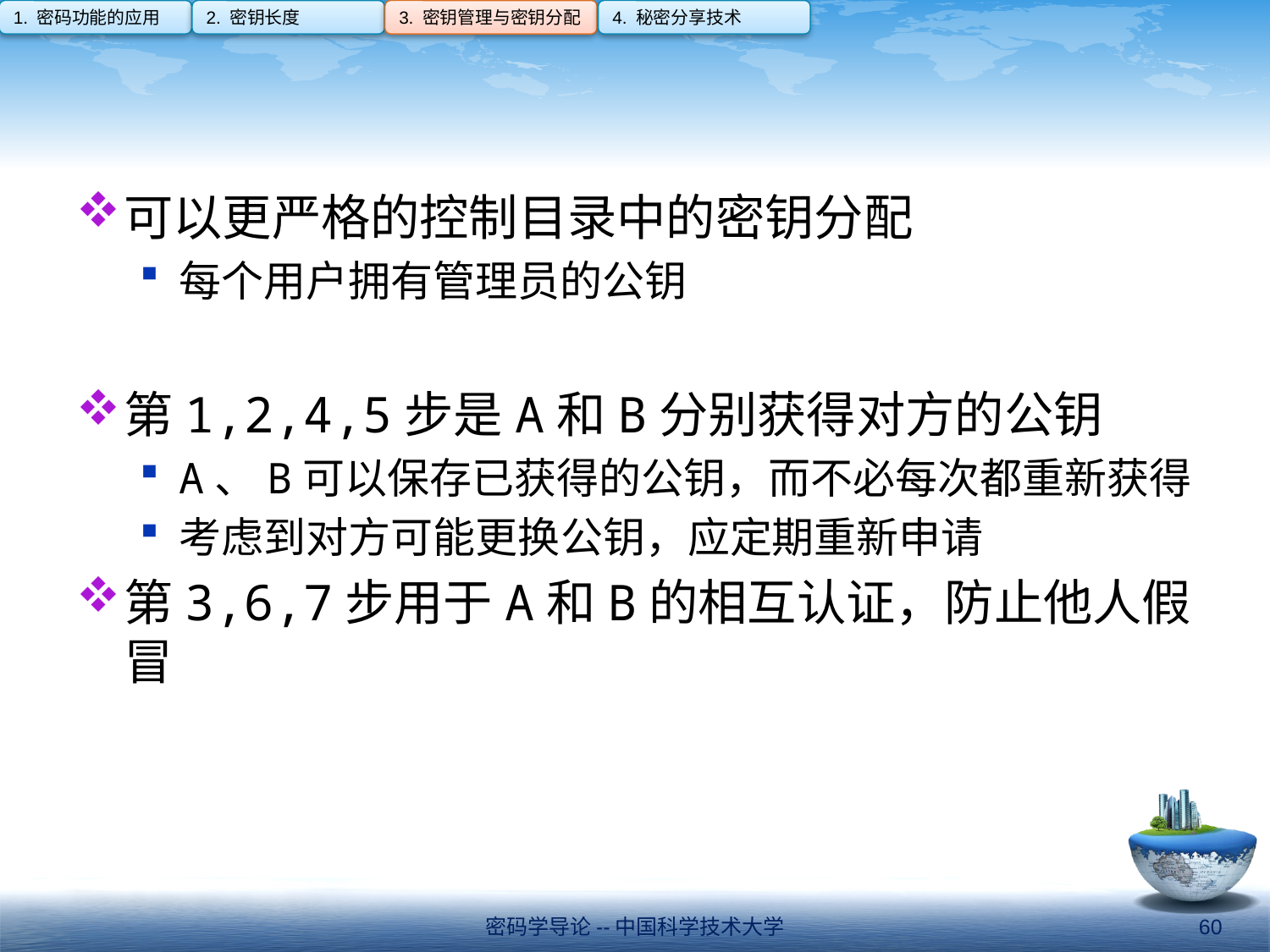

1. 密码功能的应用
2. 密钥长度
3. 密钥管理与密钥分配
4. 秘密分享技术
#
可以更严格的控制目录中的密钥分配
每个用户拥有管理员的公钥

第1,2,4,5步是A和B分别获得对方的公钥
A、B可以保存已获得的公钥，而不必每次都重新获得
考虑到对方可能更换公钥，应定期重新申请
第3,6,7步用于A和B的相互认证，防止他人假冒
密码学导论--中国科学技术大学
60